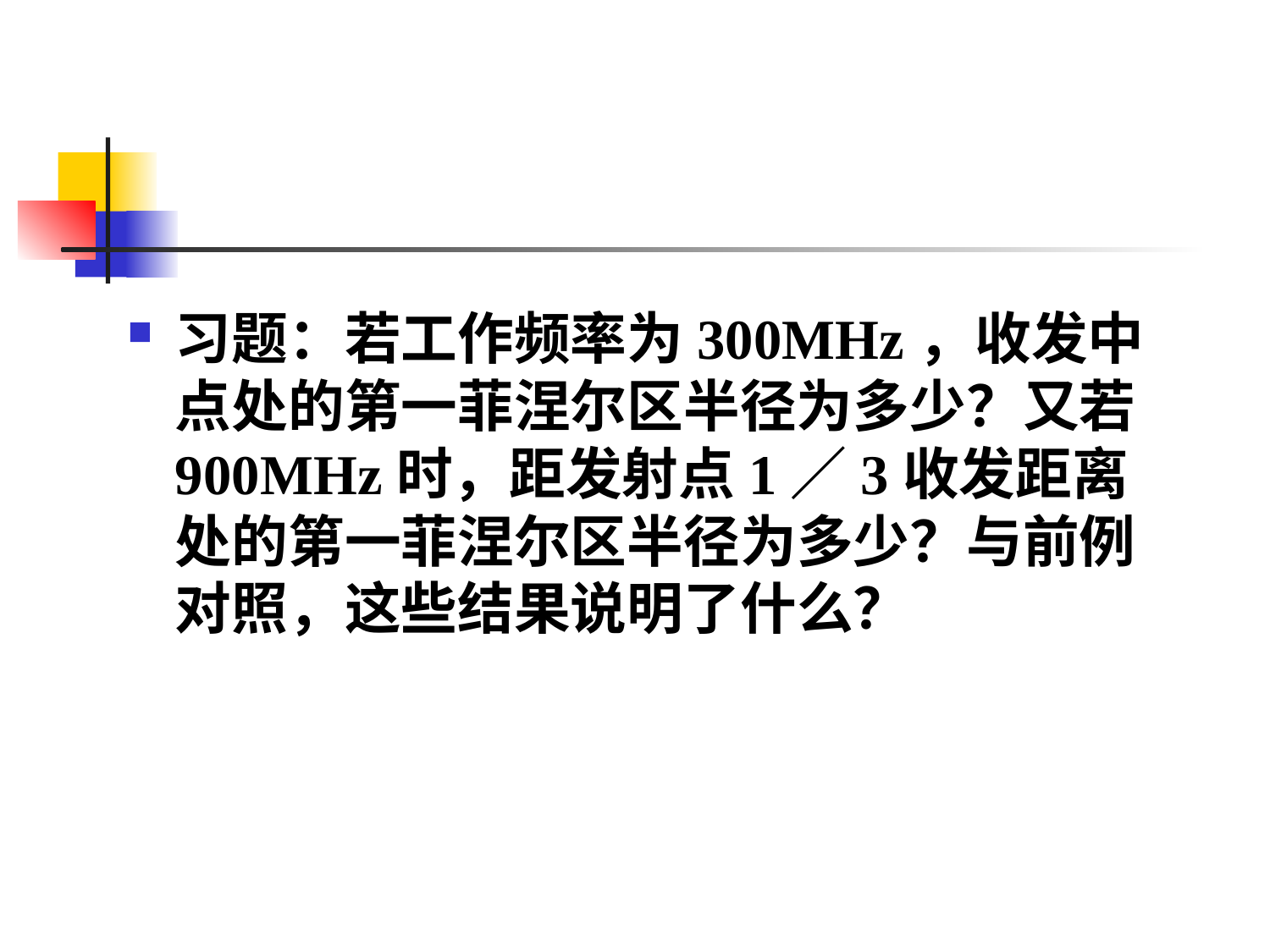

#
习题：若工作频率为300MHz，收发中点处的第一菲涅尔区半径为多少？又若900MHz时，距发射点1／3收发距离处的第一菲涅尔区半径为多少？与前例对照，这些结果说明了什么？